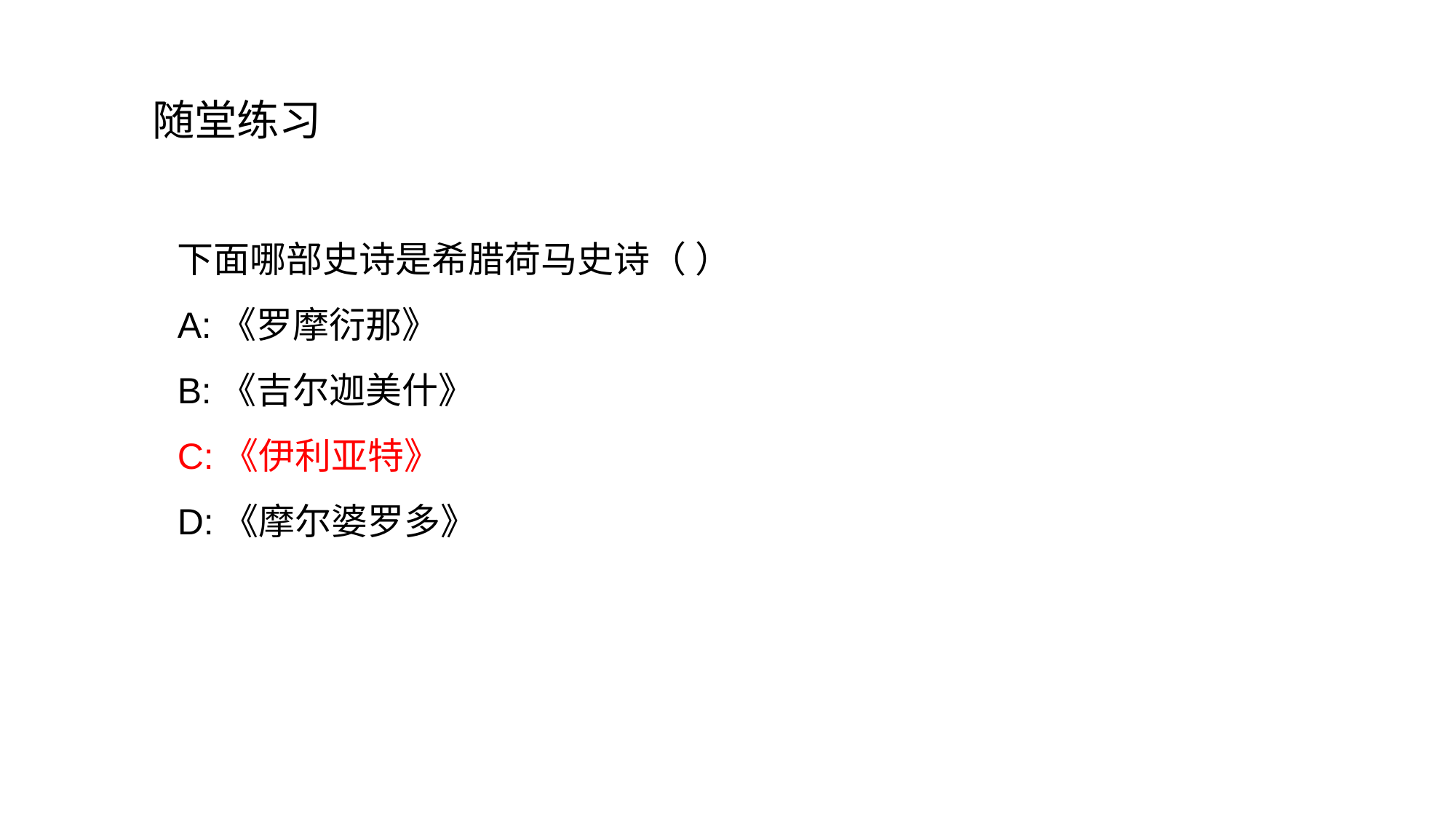

随堂练习
下面哪部史诗是希腊荷马史诗（ ）
A:《罗摩衍那》
B:《吉尔迦美什》
C:《伊利亚特》
D:《摩尔婆罗多》